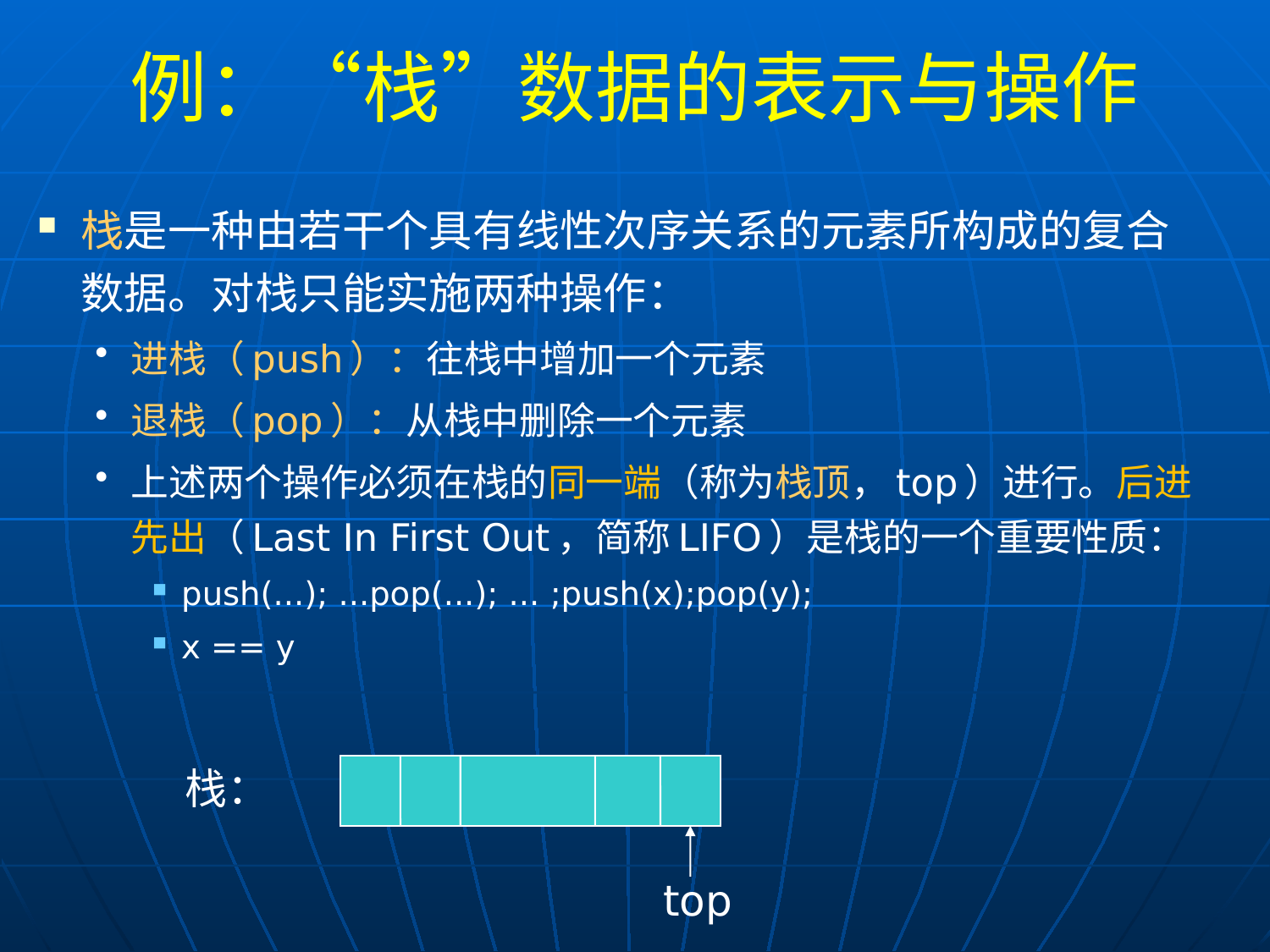

# 例：“栈”数据的表示与操作
栈是一种由若干个具有线性次序关系的元素所构成的复合数据。对栈只能实施两种操作：
进栈（push）：往栈中增加一个元素
退栈（pop）：从栈中删除一个元素
上述两个操作必须在栈的同一端（称为栈顶，top）进行。后进先出（Last In First Out，简称LIFO）是栈的一个重要性质：
push(...); ...pop(...); ... ;push(x);pop(y);
x == y
栈：

top